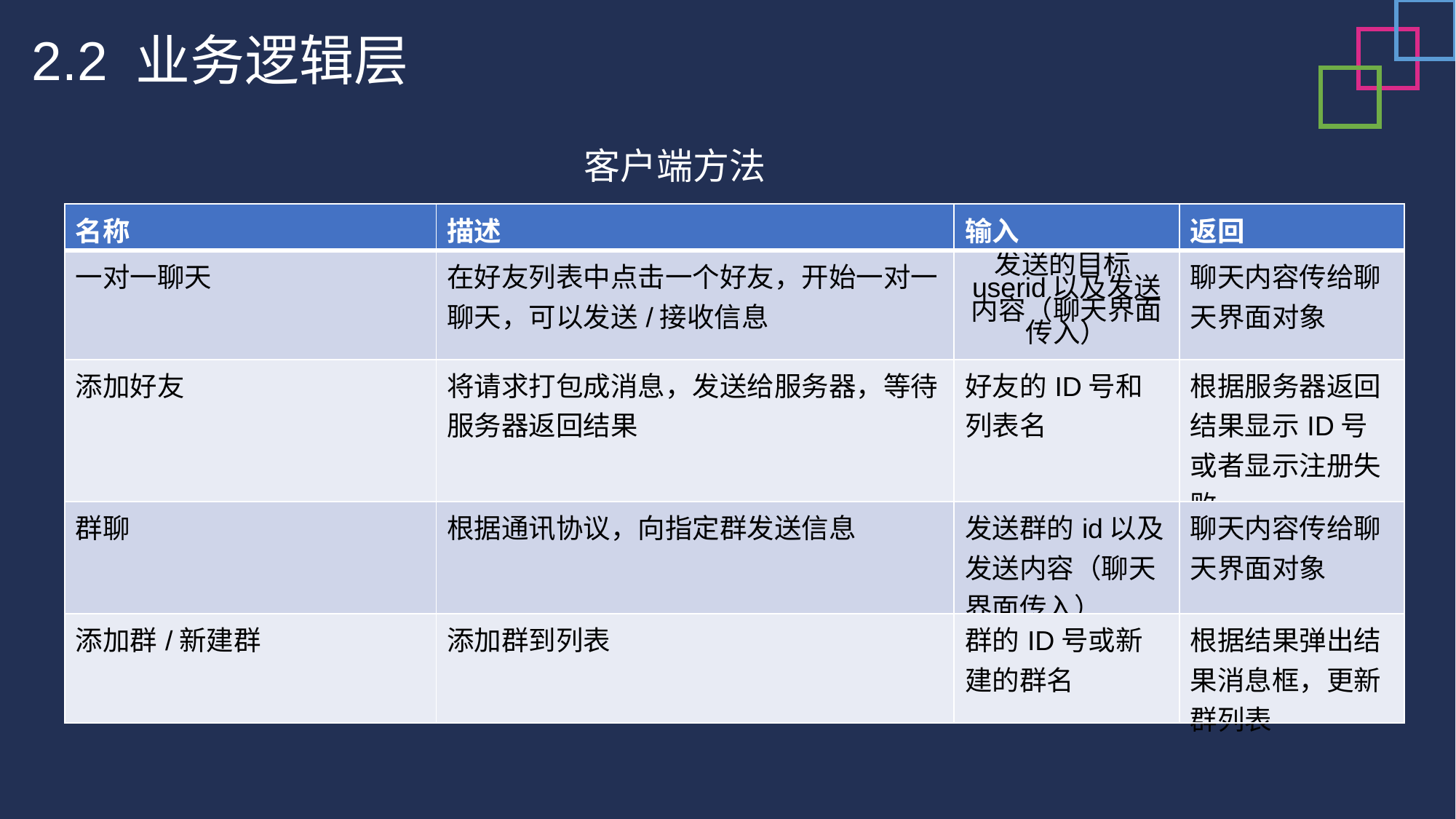

2.2 业务逻辑层
客户端方法
| 名称 | 描述 | 输入 | 返回 |
| --- | --- | --- | --- |
| 一对一聊天 | 在好友列表中点击一个好友，开始一对一聊天，可以发送/接收信息 | 发送的目标userid以及发送内容（聊天界面传入） | 聊天内容传给聊天界面对象 |
| 添加好友 | 将请求打包成消息，发送给服务器，等待服务器返回结果 | 好友的ID号和列表名 | 根据服务器返回结果显示ID号或者显示注册失败 |
| 群聊 | 根据通讯协议，向指定群发送信息 | 发送群的id以及发送内容（聊天界面传入） | 聊天内容传给聊天界面对象 |
| 添加群/新建群 | 添加群到列表 | 群的ID号或新建的群名 | 根据结果弹出结果消息框，更新群列表 |